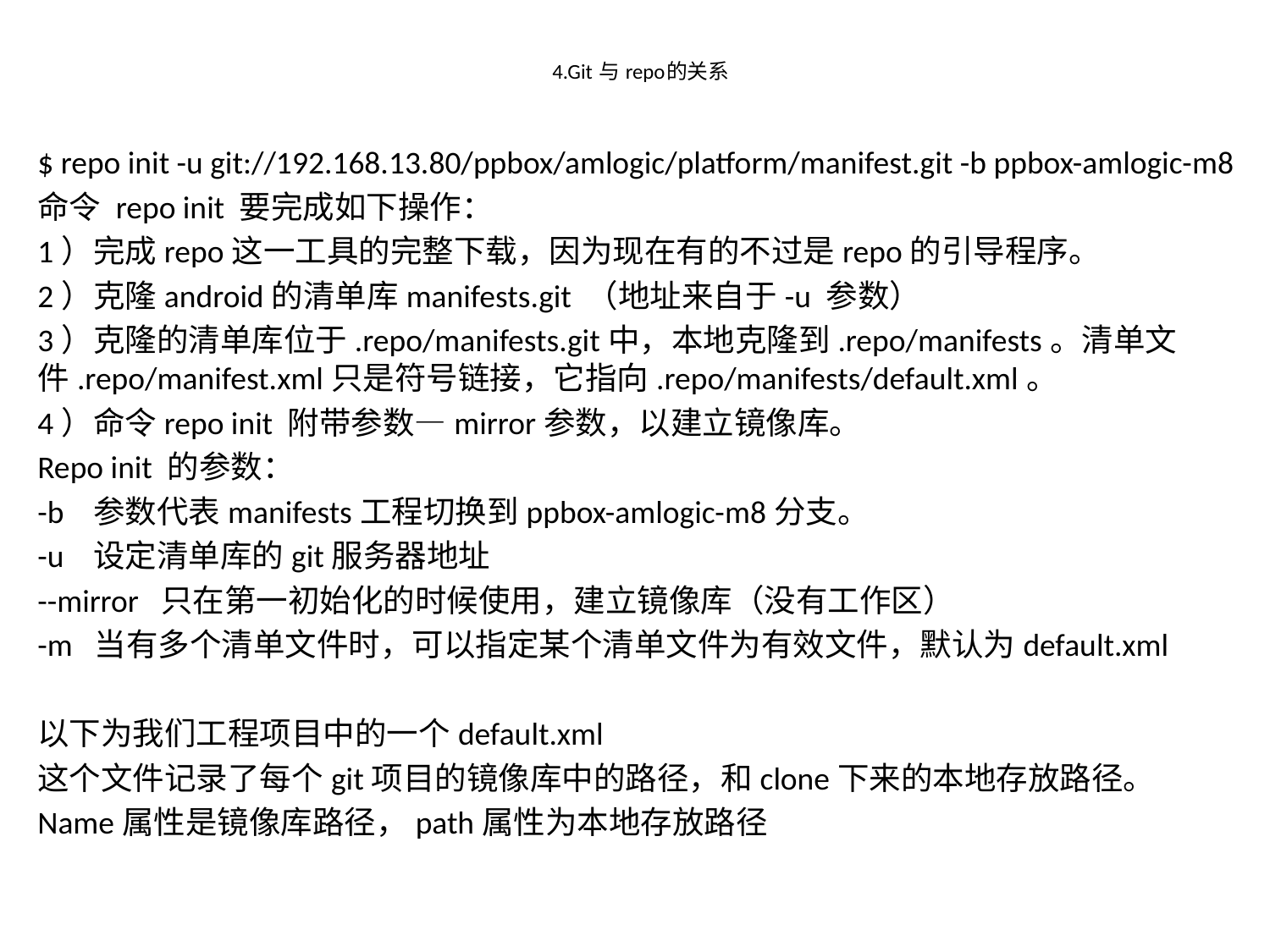

# 4.Git 与 repo的关系
$ repo init -u git://192.168.13.80/ppbox/amlogic/platform/manifest.git -b ppbox-amlogic-m8
命令 repo init 要完成如下操作：
1）完成repo这一工具的完整下载，因为现在有的不过是repo的引导程序。
2）克隆android的清单库manifests.git （地址来自于-u 参数）
3）克隆的清单库位于.repo/manifests.git中，本地克隆到.repo/manifests。清单文件.repo/manifest.xml只是符号链接，它指向.repo/manifests/default.xml。
4）命令repo init 附带参数—mirror参数，以建立镜像库。
Repo init 的参数：
-b   参数代表manifests工程切换到ppbox-amlogic-m8分支。
-u   设定清单库的git服务器地址
--mirror  只在第一初始化的时候使用，建立镜像库（没有工作区）
-m  当有多个清单文件时，可以指定某个清单文件为有效文件，默认为default.xml

以下为我们工程项目中的一个default.xml
这个文件记录了每个git项目的镜像库中的路径，和clone下来的本地存放路径。
Name属性是镜像库路径，path属性为本地存放路径